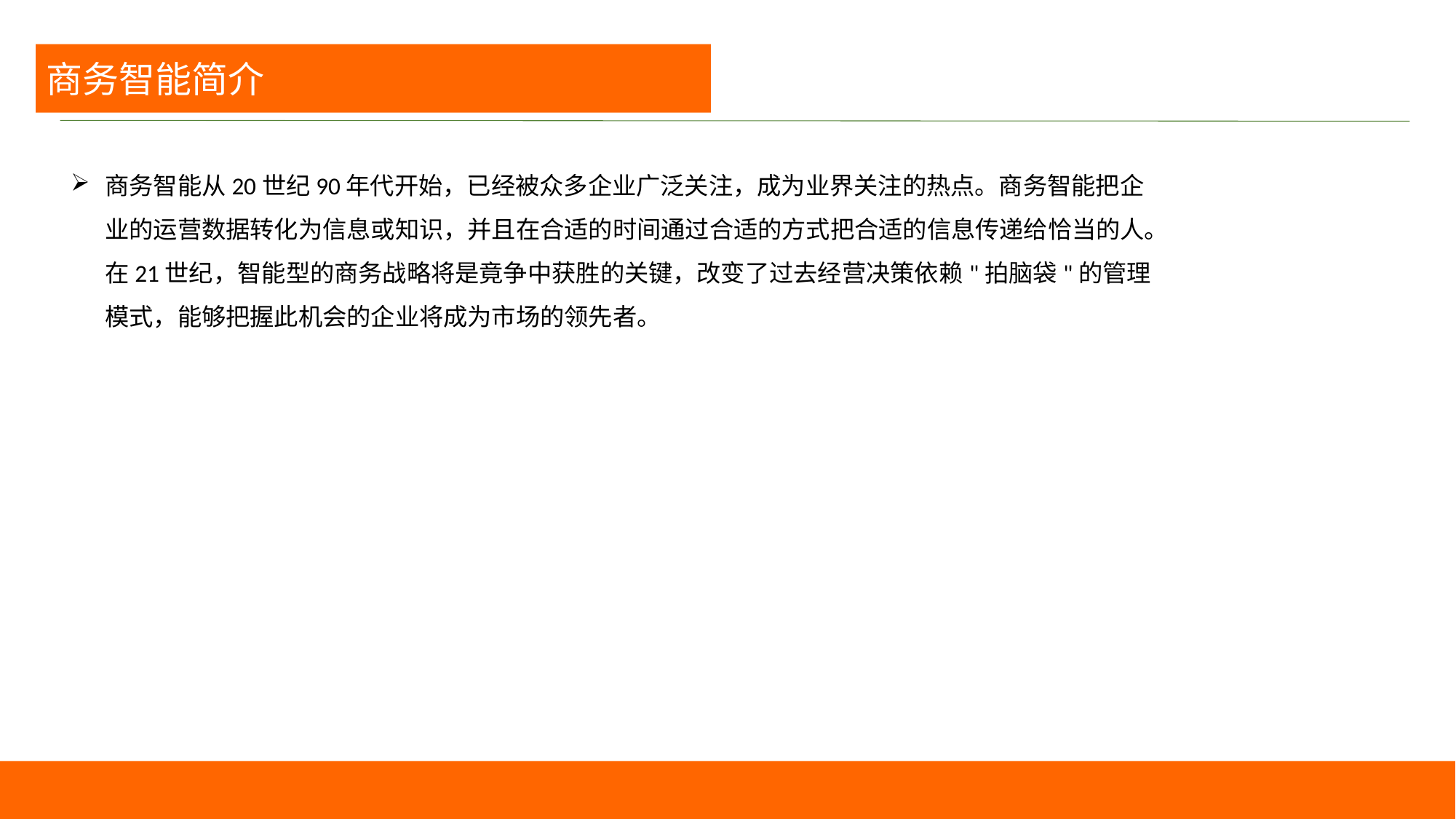

商务智能简介
商务智能从20世纪90年代开始，已经被众多企业广泛关注，成为业界关注的热点。商务智能把企业的运营数据转化为信息或知识，并且在合适的时间通过合适的方式把合适的信息传递给恰当的人。在21世纪，智能型的商务战略将是竟争中获胜的关键，改变了过去经营决策依赖"拍脑袋"的管理模式，能够把握此机会的企业将成为市场的领先者。
4